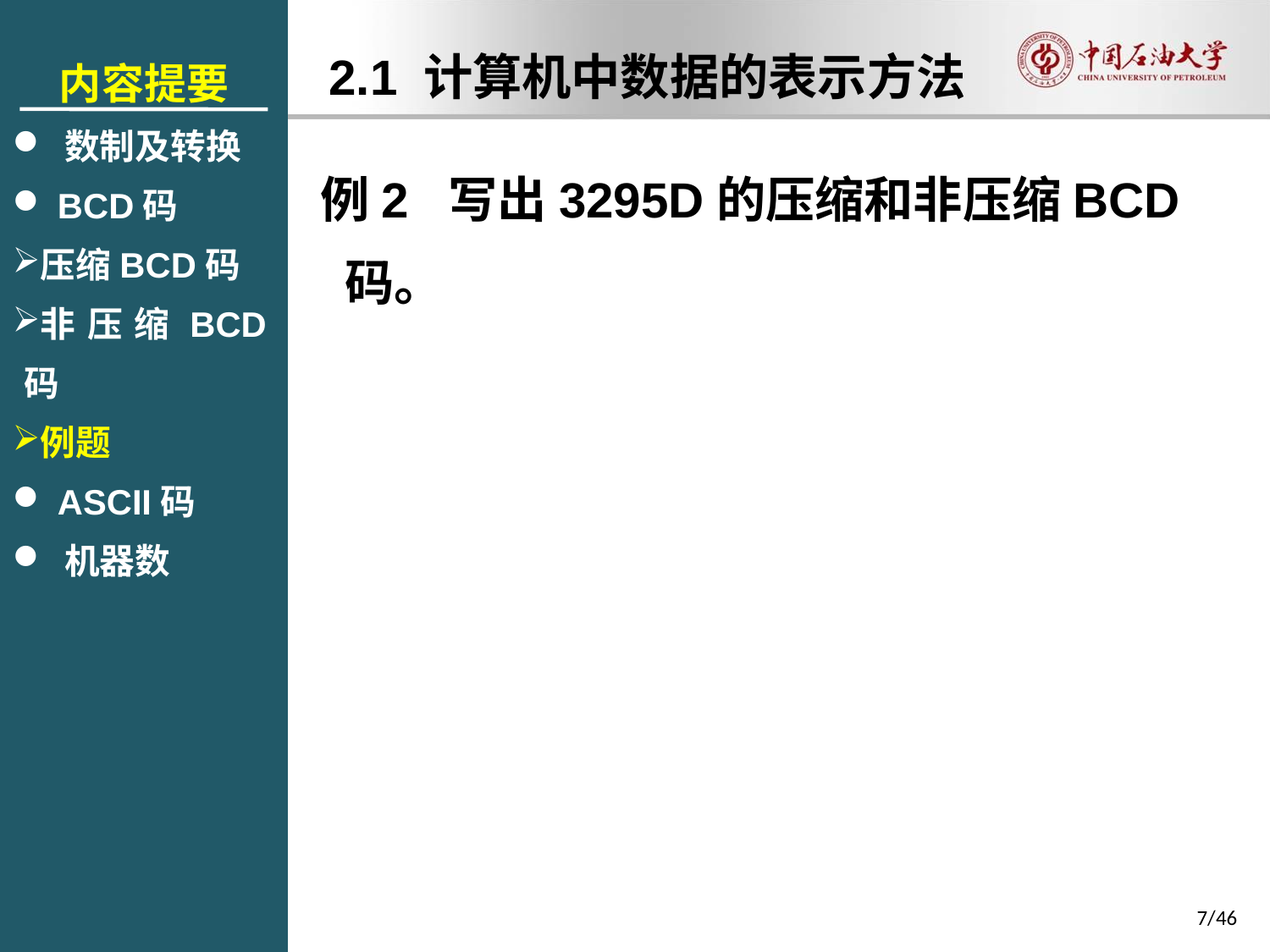

内容提要
 数制及转换
 BCD码
压缩BCD码
非压缩BCD码
例题
 ASCII码
 机器数
2.1 计算机中数据的表示方法
例2  写出3295D的压缩和非压缩BCD码。
 压缩BCD码：
0011  0010  1001  0101
非压缩BCD码：
00000011  00000010  00001001   00000101
7/46